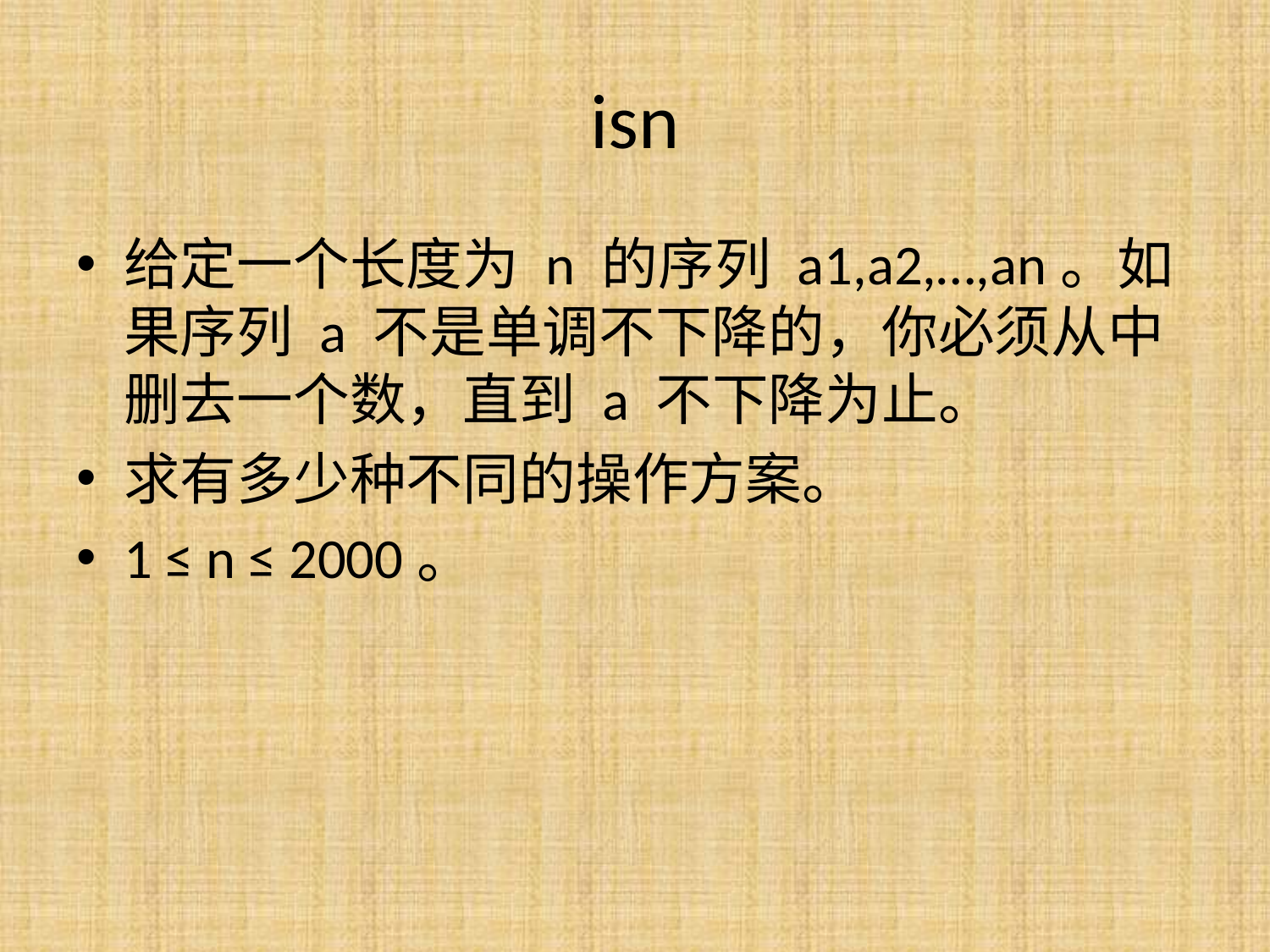

# isn
给定一个长度为 n 的序列 a1,a2,…,an。如果序列 a 不是单调不下降的，你必须从中删去一个数，直到 a 不下降为止。
求有多少种不同的操作方案。
1 ≤ n ≤ 2000。